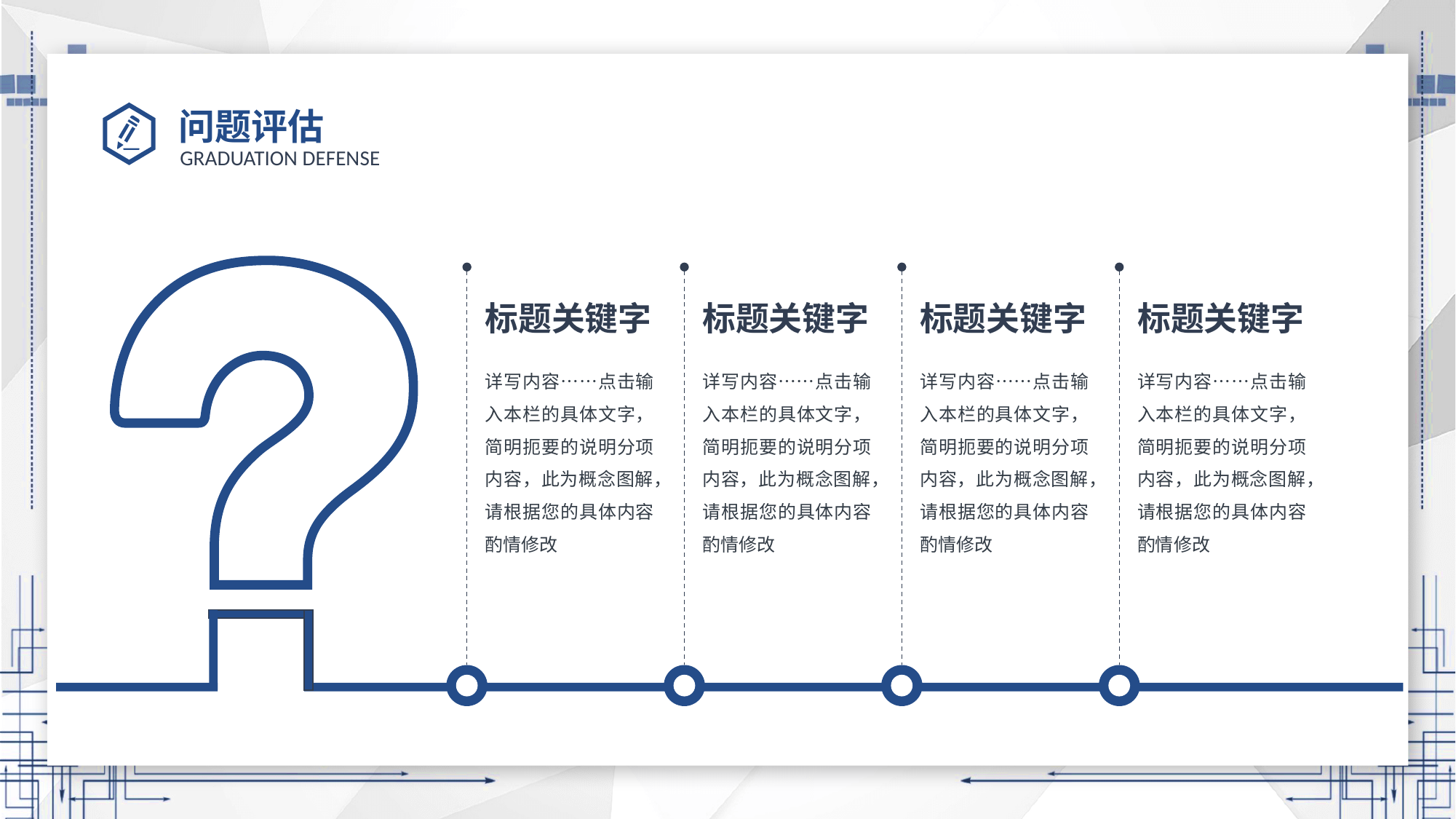

# 问题评估

标题关键字
标题关键字
标题关键字
标题关键字
详写内容……点击输入本栏的具体文字，简明扼要的说明分项内容，此为概念图解，请根据您的具体内容酌情修改
详写内容……点击输入本栏的具体文字，简明扼要的说明分项内容，此为概念图解，请根据您的具体内容酌情修改
详写内容……点击输入本栏的具体文字，简明扼要的说明分项内容，此为概念图解，请根据您的具体内容酌情修改
详写内容……点击输入本栏的具体文字，简明扼要的说明分项内容，此为概念图解，请根据您的具体内容酌情修改